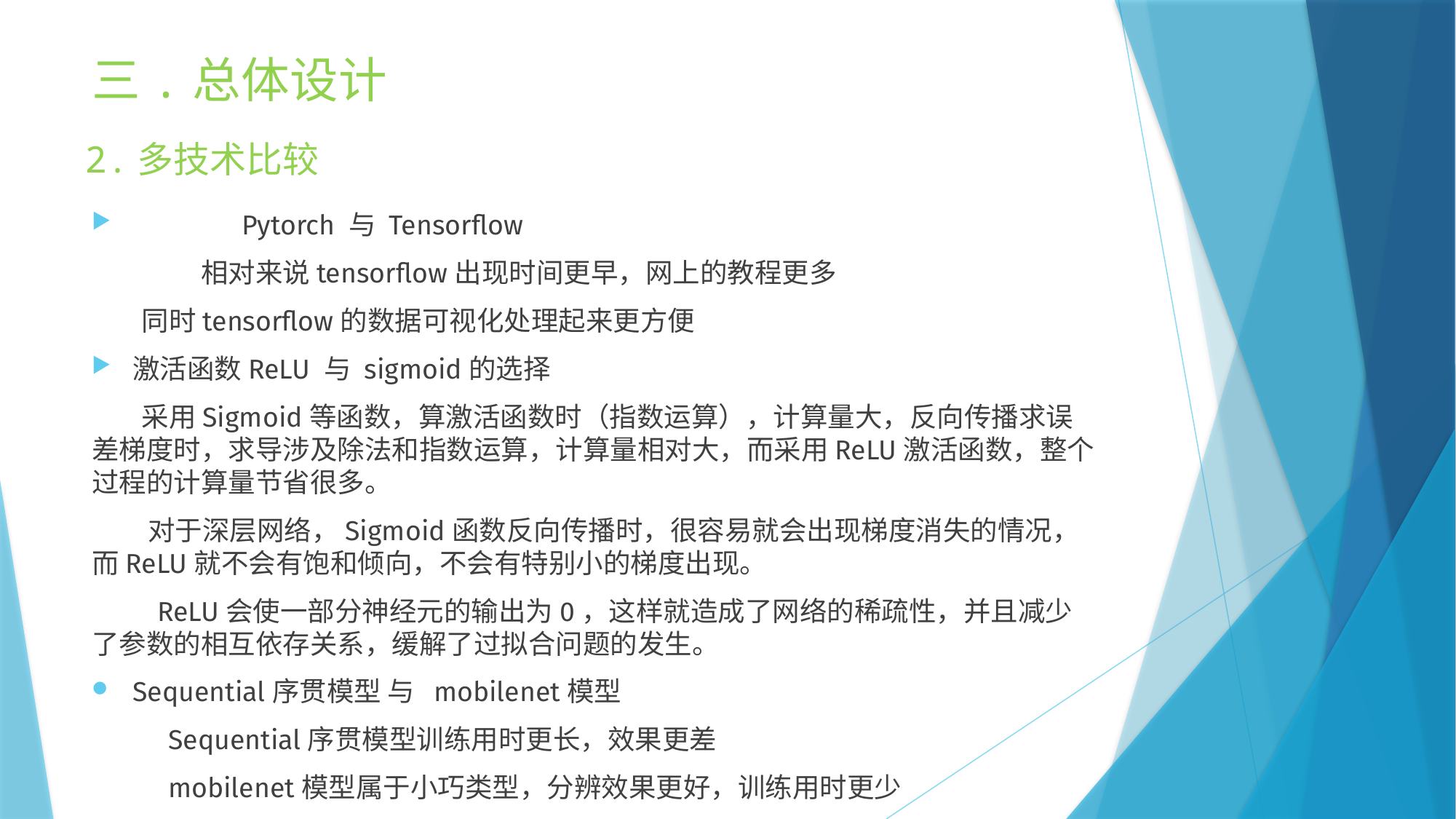

# 三.总体设计
2.多技术比较
	Pytorch 与 Tensorflow
	相对来说tensorflow出现时间更早，网上的教程更多
       同时tensorflow的数据可视化处理起来更方便
激活函数ReLU 与 sigmoid的选择
       采用Sigmoid等函数，算激活函数时（指数运算），计算量⼤，反向传播求误差梯度时，求导涉及除法和指数运算，计算量相对大，而采用ReLU激活函数，整个过程的计算量节省很多。
        对于深层网络，Sigmoid函数反向传播时，很容易就会出现梯度消失的情况，而ReLU就不会有饱和倾向，不会有特别小的梯度出现。
         ReLU会使⼀部分神经元的输出为0，这样就造成了网络的稀疏性，并且减少了参数的相互依存关系，缓解了过拟合问题的发生。
Sequential序贯模型 与  mobilenet模型
   Sequential序贯模型训练用时更长，效果更差
   mobilenet模型属于小巧类型，分辨效果更好，训练用时更少